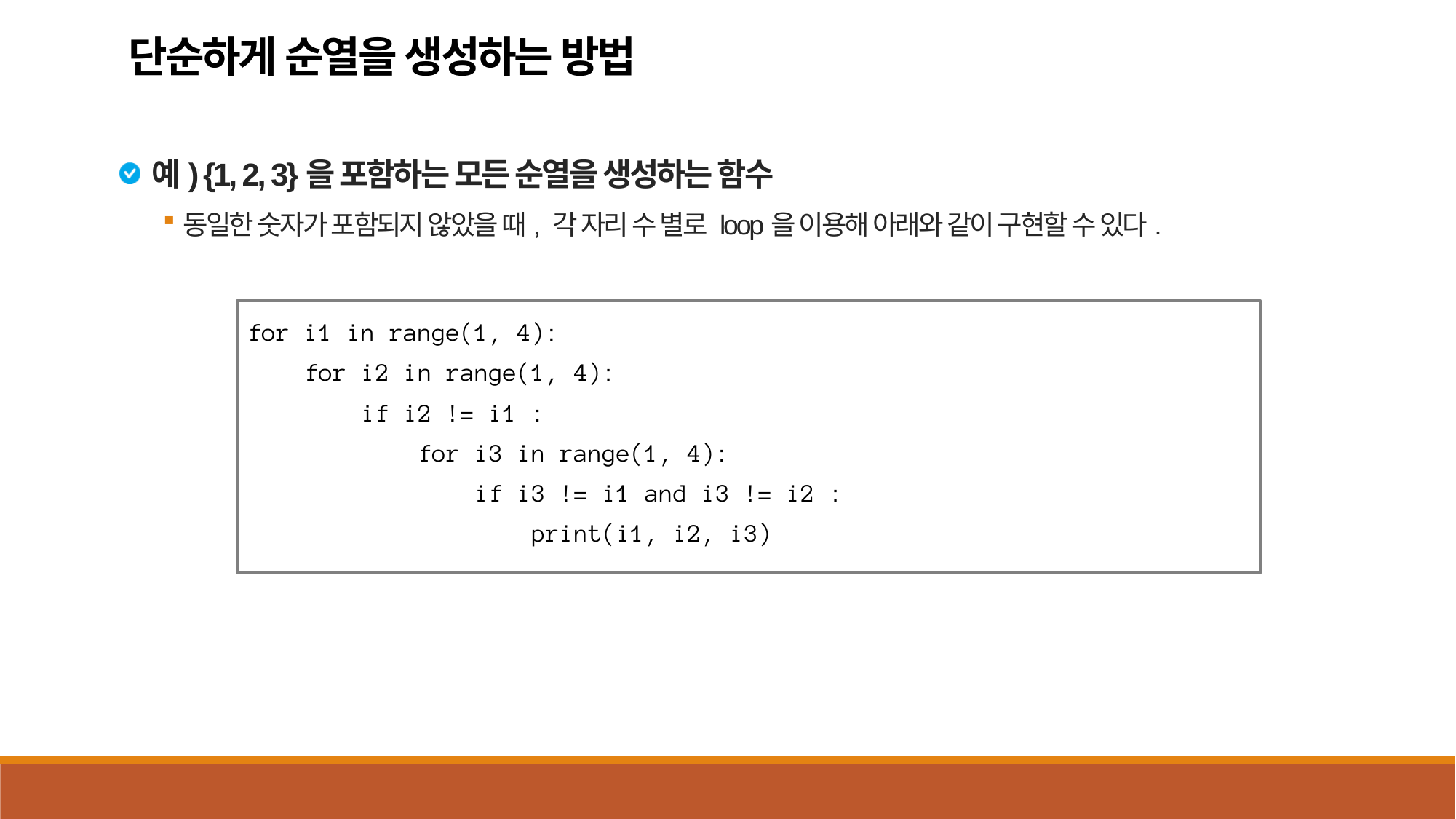

단순하게 순열을 생성하는 방법
예) {1, 2, 3}을 포함하는 모든 순열을 생성하는 함수
동일한 숫자가 포함되지 않았을 때, 각 자리 수 별로 loop을 이용해 아래와 같이 구현할 수 있다.
for i1 in range(1, 4):
    for i2 in range(1, 4):
        if i2 != i1 :
            for i3 in range(1, 4):
                if i3 != i1 and i3 != i2 :
                    print(i1, i2, i3)